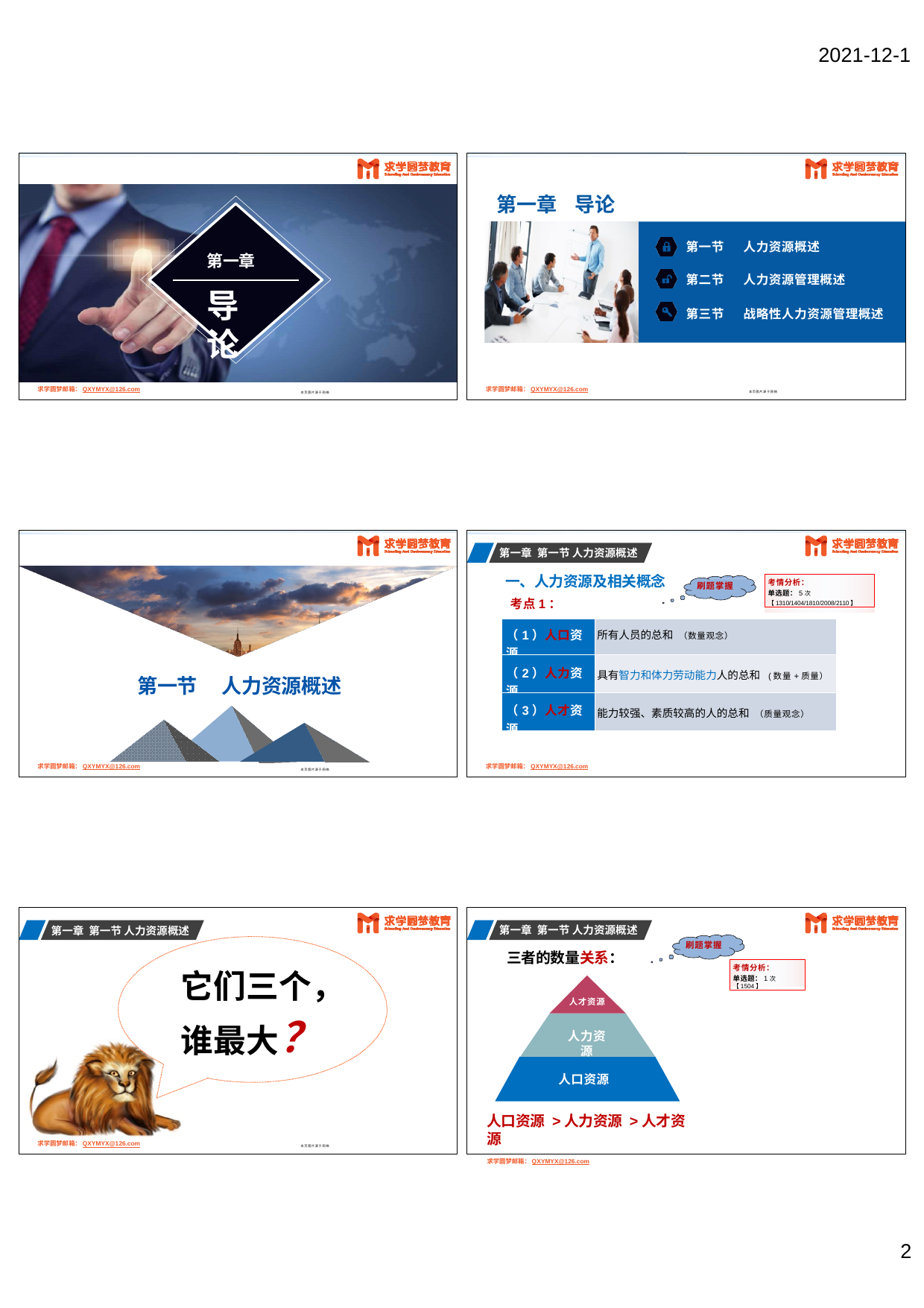

2021-12-1

第一章	导论

第一节	人力资源概述

第二节	人力资源管理概述

第三节	战略性人力资源管理概述

第一章
导论

求学圆梦邮箱：QXYMYX@126.com
求学圆梦邮箱：QXYMYX@126.com
本页图片源于网络
本页图片源于网络

第一章 第一节 人力资源概述
一、人力资源及相关概念
考点1：

考情分析：
单选题：5次
【1310/1404/1810/2008/2110】

刷题掌握

| （1）人口资源 | 所有人员的总和 （数量观念） |
| --- | --- |
| （2）人力资源 | 具有智力和体力劳动能力人的总和 (数量+质量） |
| （3）人才资源 | 能力较强、素质较高的人的总和 （质量观念） |
第一节	人力资源概述

求学圆梦邮箱：QXYMYX@126.com
求学圆梦邮箱：QXYMYX@126.com
本页图片源于网络

第一章 第一节 人力资源概述
第一章 第一节 人力资源概述
三者的数量关系：

刷题掌握

考情分析：
单选题：1次【1504】
它们三个， 谁最大？

人才资源

人力资源

人口资源
人口资源 >人力资源 >人才资源
求学圆梦邮箱：QXYMYX@126.com
求学圆梦邮箱：QXYMYX@126.com
本页图片源于网络
2